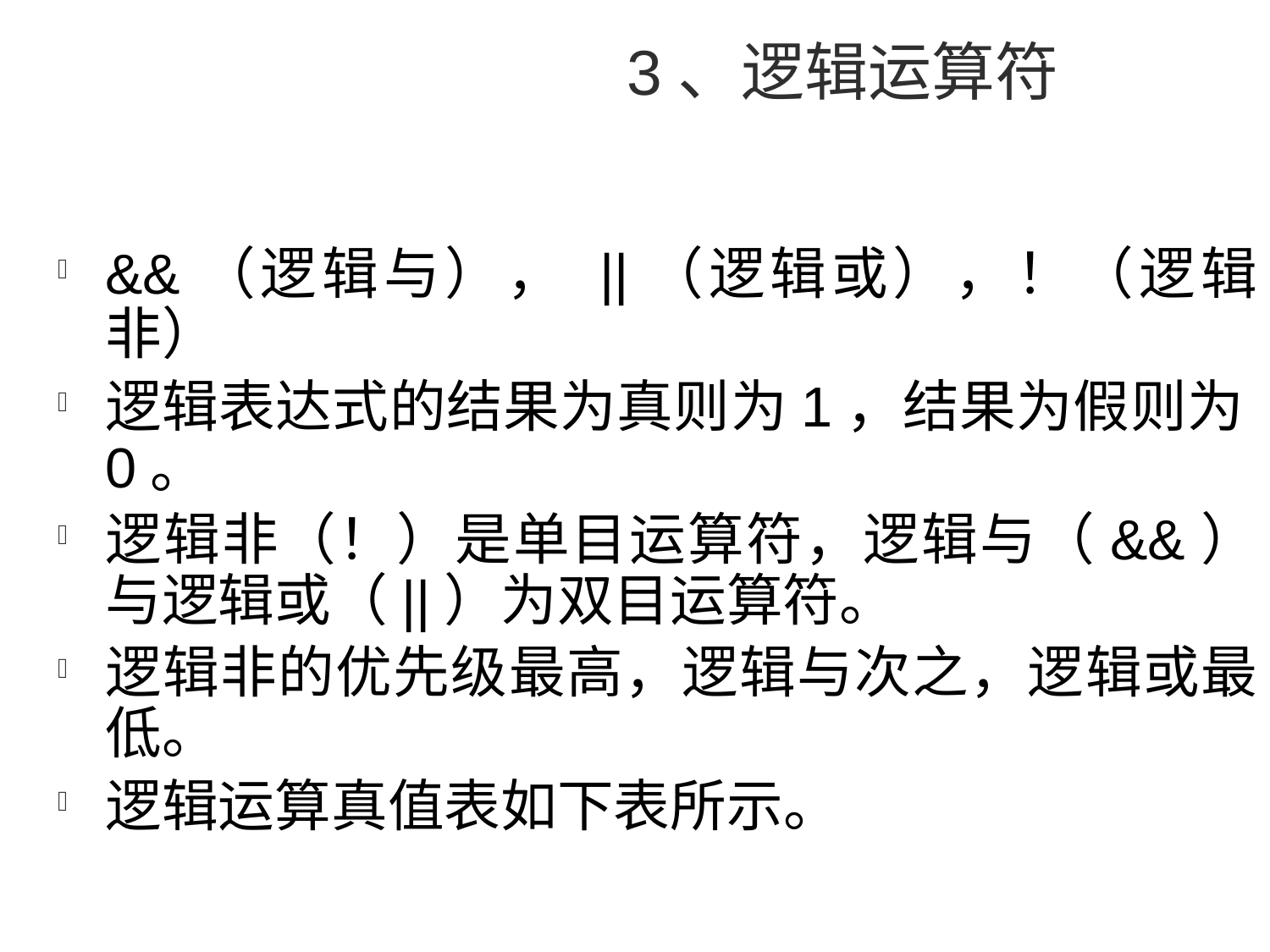

# 3、逻辑运算符
&&（逻辑与）， ||（逻辑或），！（逻辑非）
逻辑表达式的结果为真则为1，结果为假则为0。
逻辑非（！）是单目运算符，逻辑与（&&）与逻辑或（||）为双目运算符。
逻辑非的优先级最高，逻辑与次之，逻辑或最低。
逻辑运算真值表如下表所示。